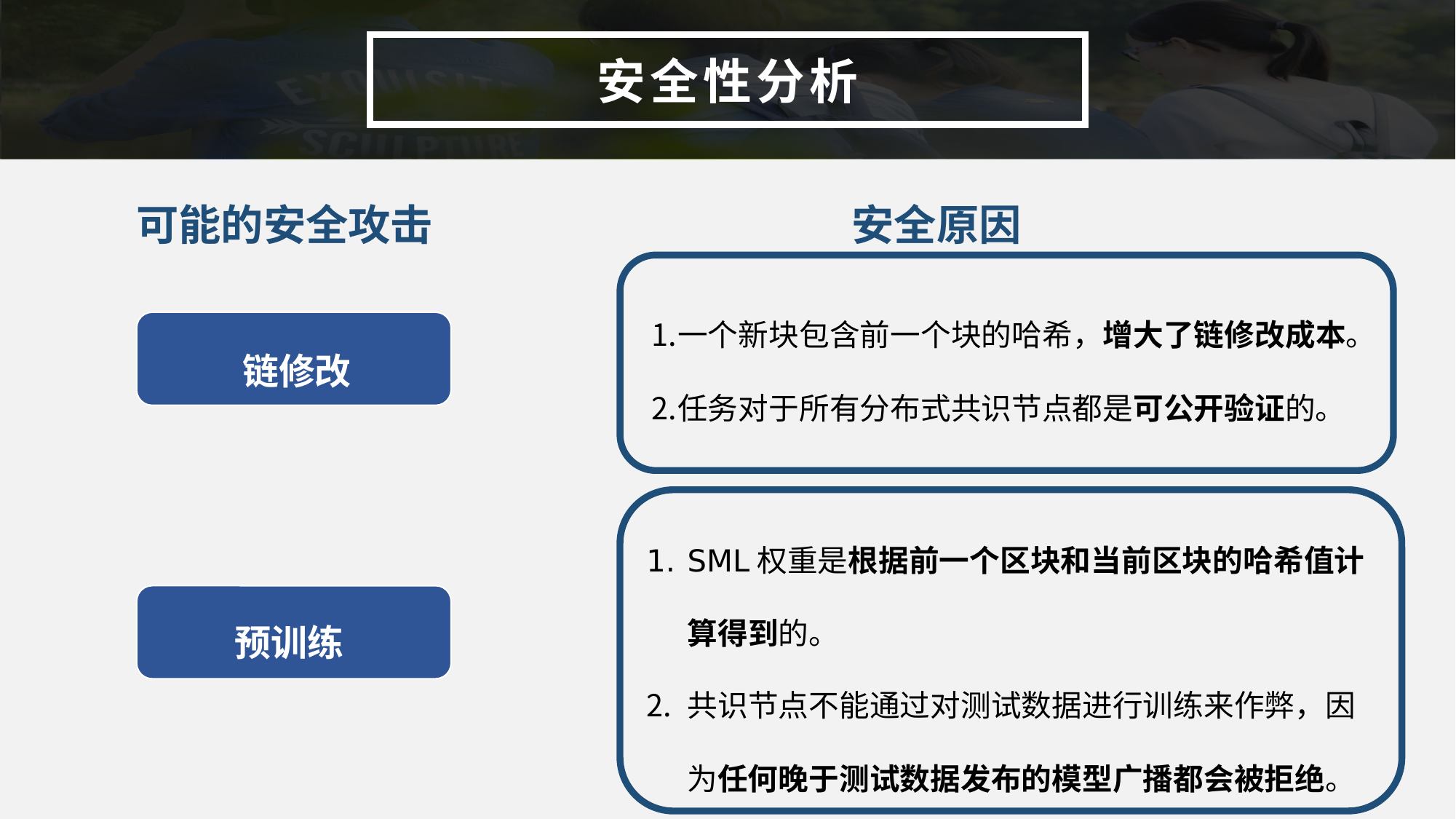

安全性分析
可能的安全攻击
安全原因

一个新块包含前一个块的哈希，增大了链修改成本。
任务对于所有分布式共识节点都是可公开验证的。

链修改
SML权重是根据前一个区块和当前区块的哈希值计算得到的。
共识节点不能通过对测试数据进行训练来作弊，因为任何晚于测试数据发布的模型广播都会被拒绝。

预训练